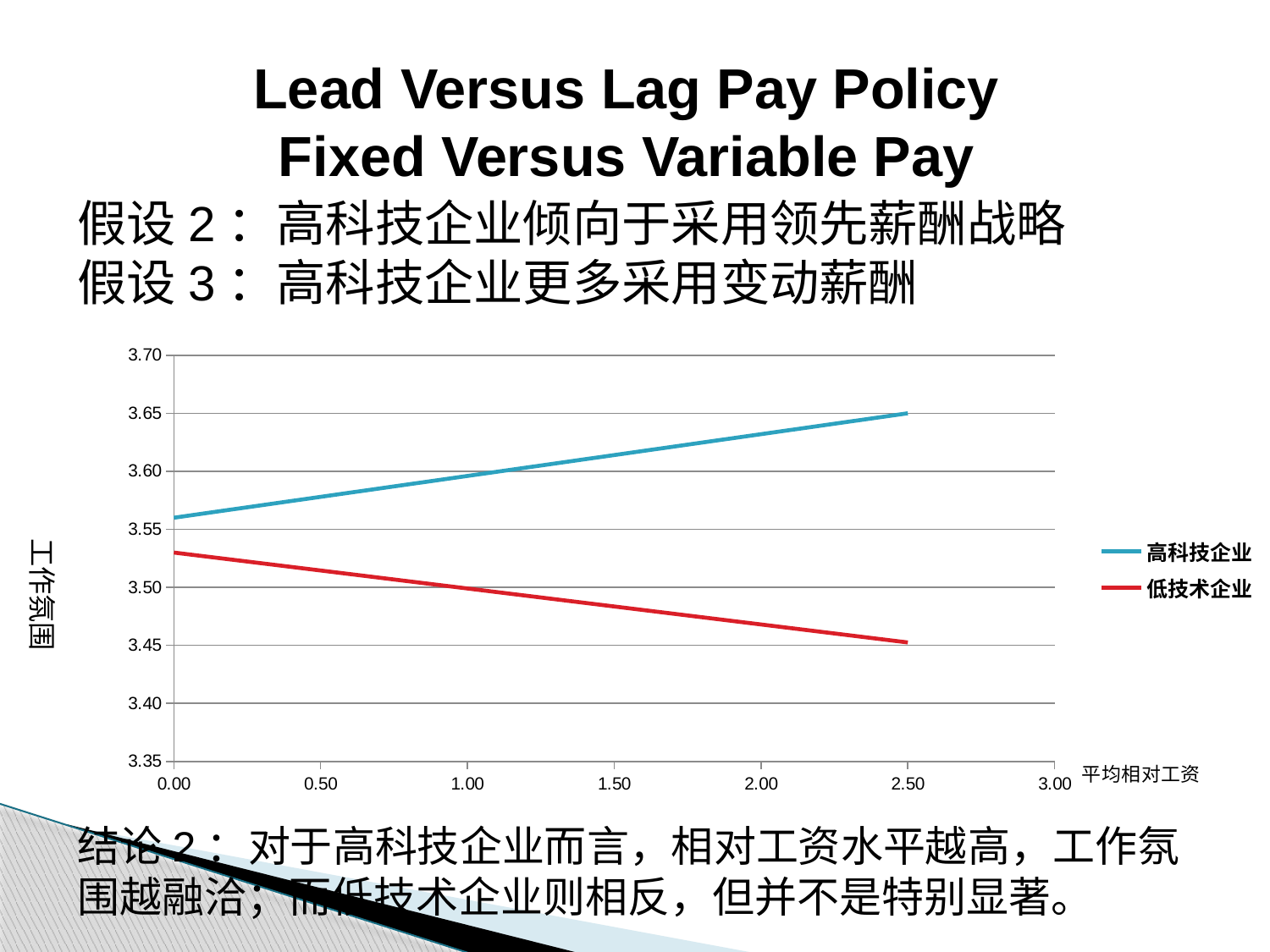

Lead Versus Lag Pay Policy
Fixed Versus Variable Pay
假设2：高科技企业倾向于采用领先薪酬战略
假设3：高科技企业更多采用变动薪酬

### Chart

| Category | 高科技企业 | 低技术企业 |
|---|---|---|
工作氛围
结论2：对于高科技企业而言，相对工资水平越高，工作氛围越融洽；而低技术企业则相反，但并不是特别显著。